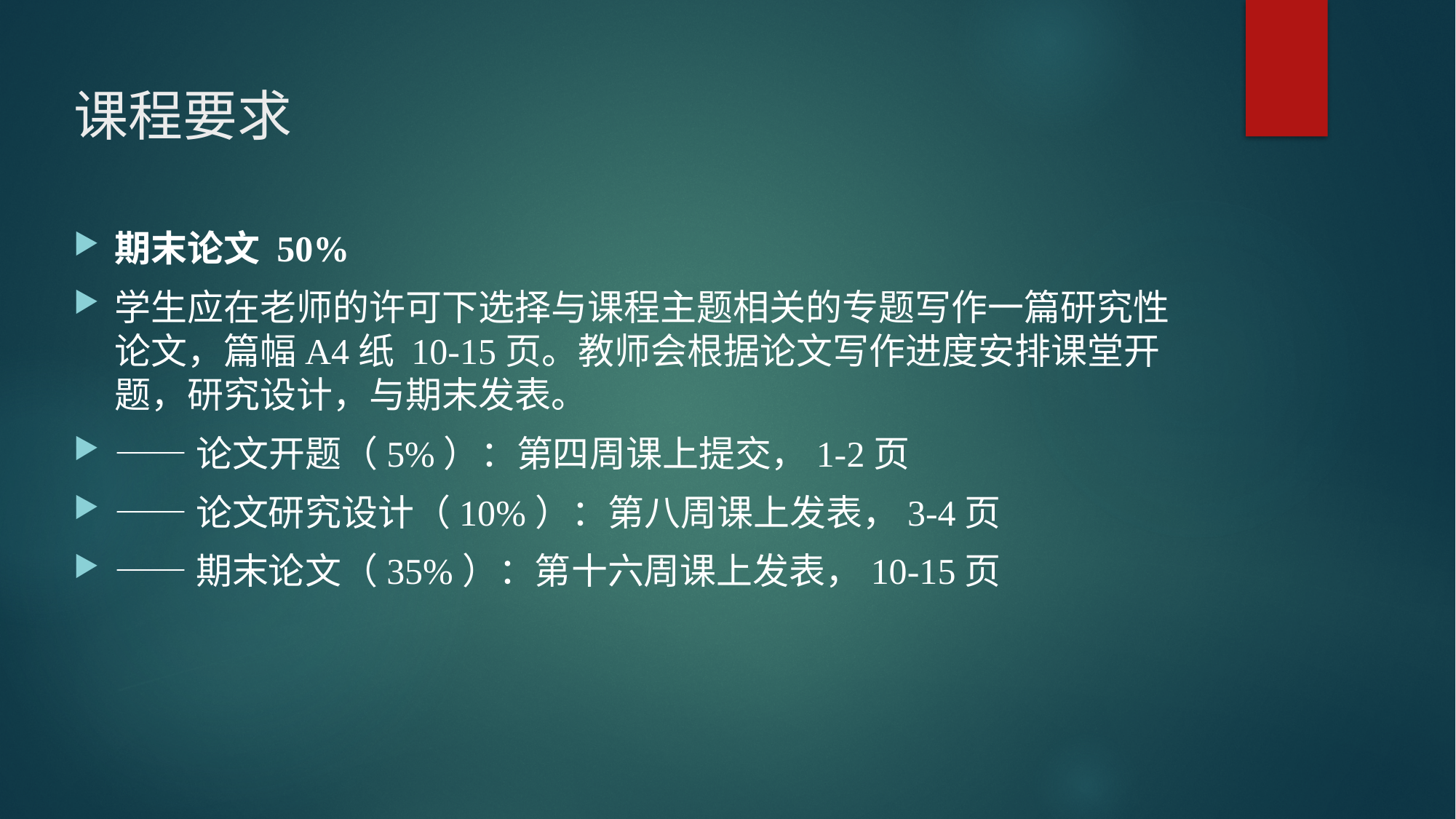

# 课程要求
期末论文 50%
学生应在老师的许可下选择与课程主题相关的专题写作一篇研究性论文，篇幅A4纸 10-15页。教师会根据论文写作进度安排课堂开题，研究设计，与期末发表。
——论文开题（5%）：第四周课上提交，1-2页
——论文研究设计（10%）：第八周课上发表，3-4页
——期末论文（35%）：第十六周课上发表，10-15页